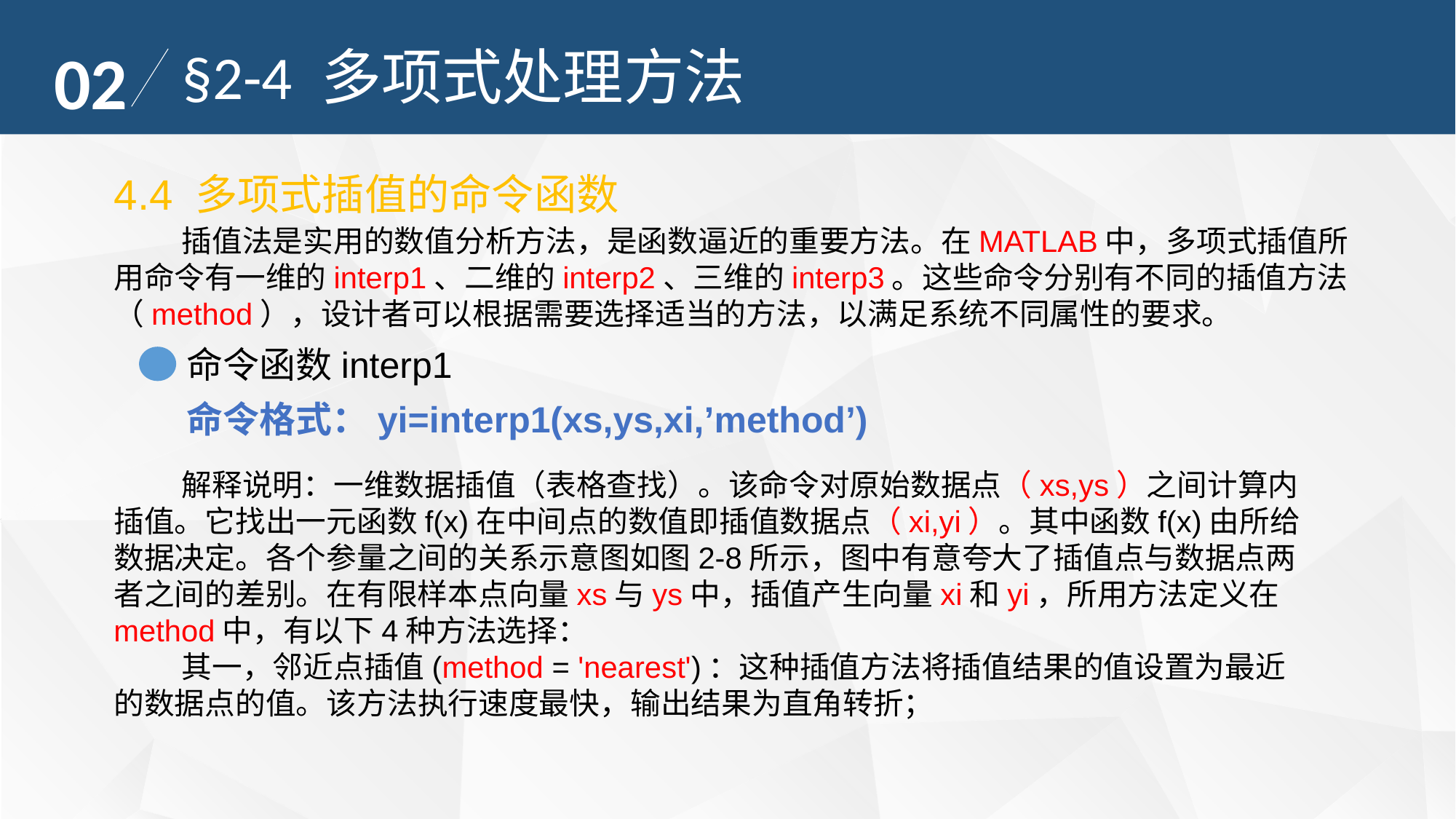

02
§2-4 多项式处理方法
4.4 多项式插值的命令函数
         插值法是实用的数值分析方法，是函数逼近的重要方法。在MATLAB中，多项式插值所用命令有一维的interp1、二维的interp2、三维的interp3。这些命令分别有不同的插值方法（method），设计者可以根据需要选择适当的方法，以满足系统不同属性的要求。
命令函数interp1

命令格式：yi=interp1(xs,ys,xi,’method’)
         解释说明：一维数据插值（表格查找）。该命令对原始数据点（xs,ys）之间计算内插值。它找出一元函数f(x)在中间点的数值即插值数据点（xi,yi）。其中函数f(x)由所给数据决定。各个参量之间的关系示意图如图2-8所示，图中有意夸大了插值点与数据点两者之间的差别。在有限样本点向量xs与ys中，插值产生向量xi和yi，所用方法定义在method中，有以下4种方法选择：
         其一，邻近点插值(method = 'nearest')：这种插值方法将插值结果的值设置为最近的数据点的值。该方法执行速度最快，输出结果为直角转折；